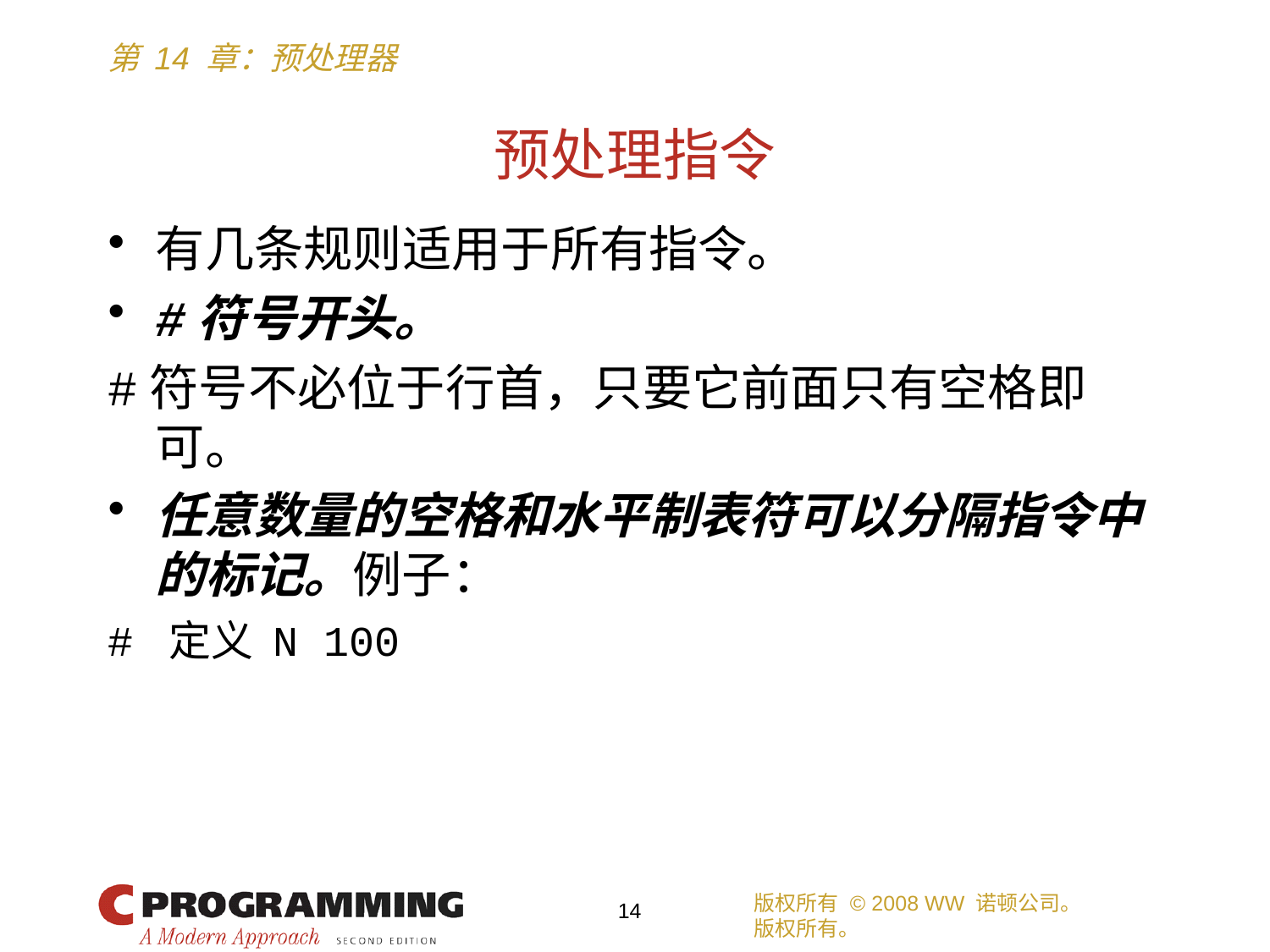

# 预处理指令
有几条规则适用于所有指令。
#符号开头。
#符号不必位于行首，只要它前面只有空格即可。
任意数量的空格和水平制表符可以分隔指令中的标记。例子：
# 定义 N 100
版权所有 © 2008 WW 诺顿公司。
版权所有。
14